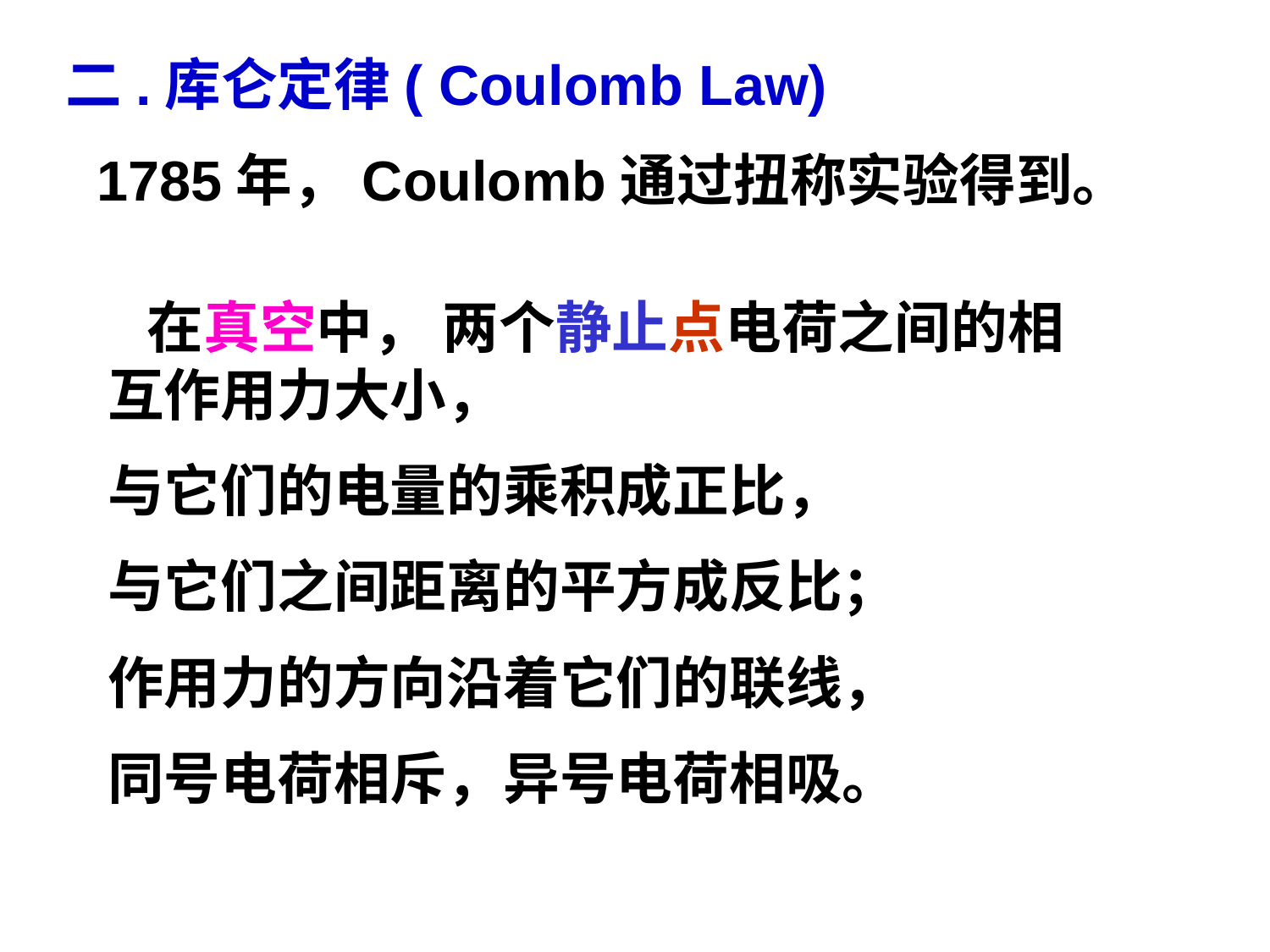

二.库仑定律( Coulomb Law)
  1785年，Coulomb通过扭称实验得到。
  在真空中， 两个静止点电荷之间的相互作用力大小，
与它们的电量的乘积成正比，
与它们之间距离的平方成反比；
作用力的方向沿着它们的联线，
同号电荷相斥，异号电荷相吸。